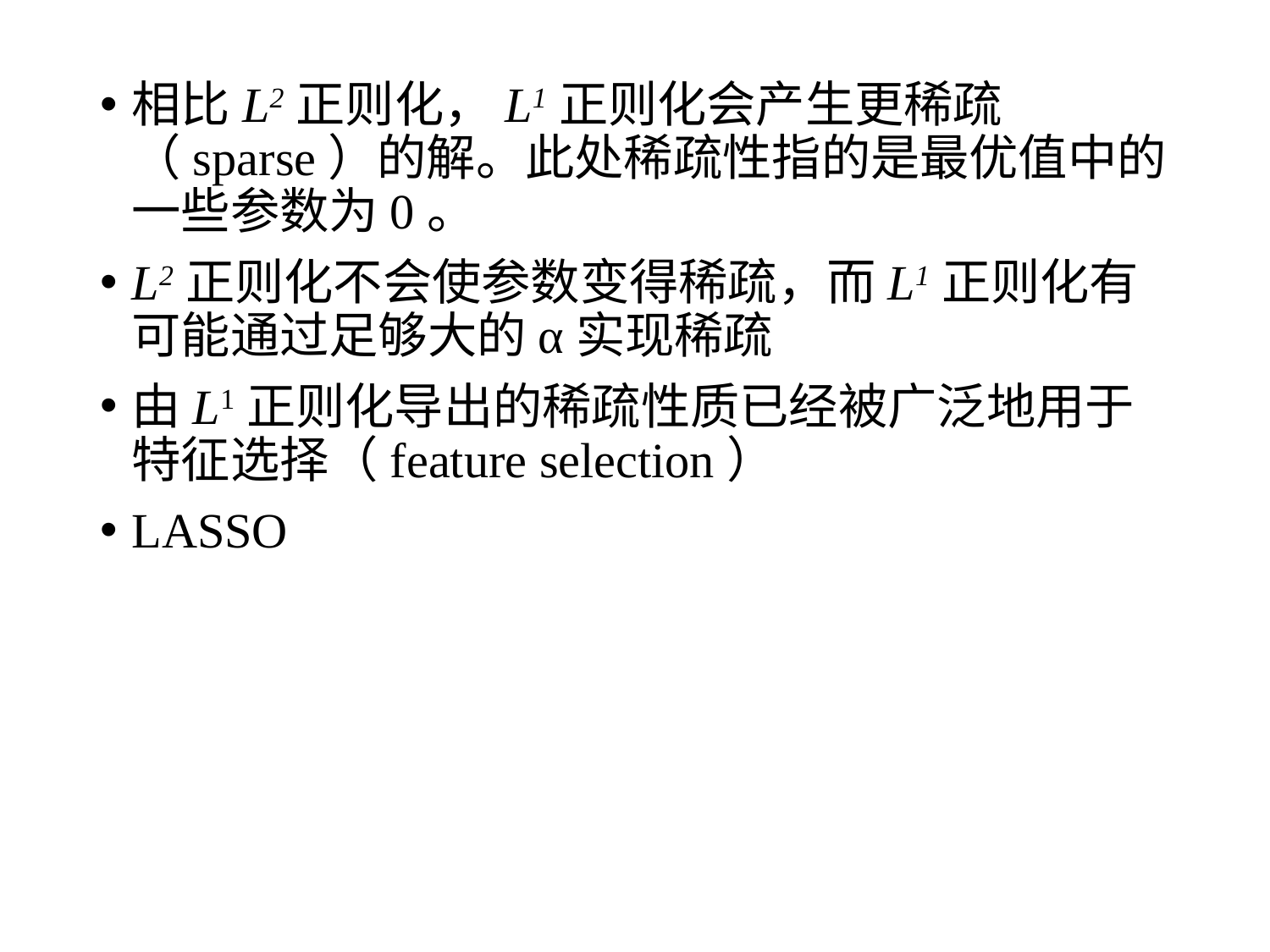

相比L2正则化，L1正则化会产生更稀疏（sparse）的解。此处稀疏性指的是最优值中的一些参数为0。
L2正则化不会使参数变得稀疏，而L1正则化有可能通过足够大的α实现稀疏
由L1正则化导出的稀疏性质已经被广泛地用于特征选择（feature selection）
LASSO